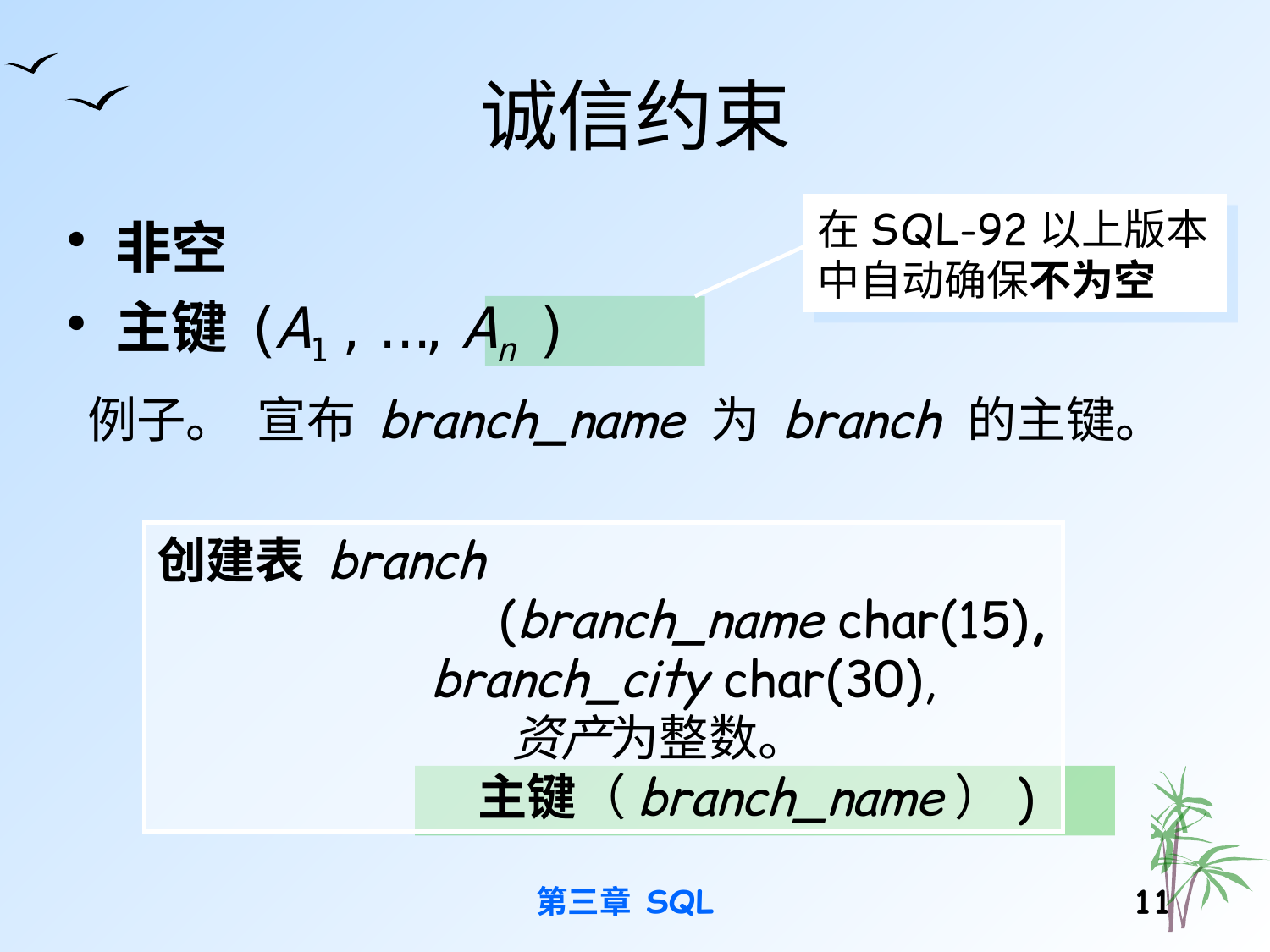

# 诚信约束
在SQL-92以上版本中自动确保不为空
非空
主键 (A1 , ..., An  )

例子。  宣布 branch_name 为 branch 的主键。
创建表 branch
		      (branch_name char(15),
	          branch_city char(30),
		      资产为整数。
		      主键（branch_name）)

第三章 SQL
11